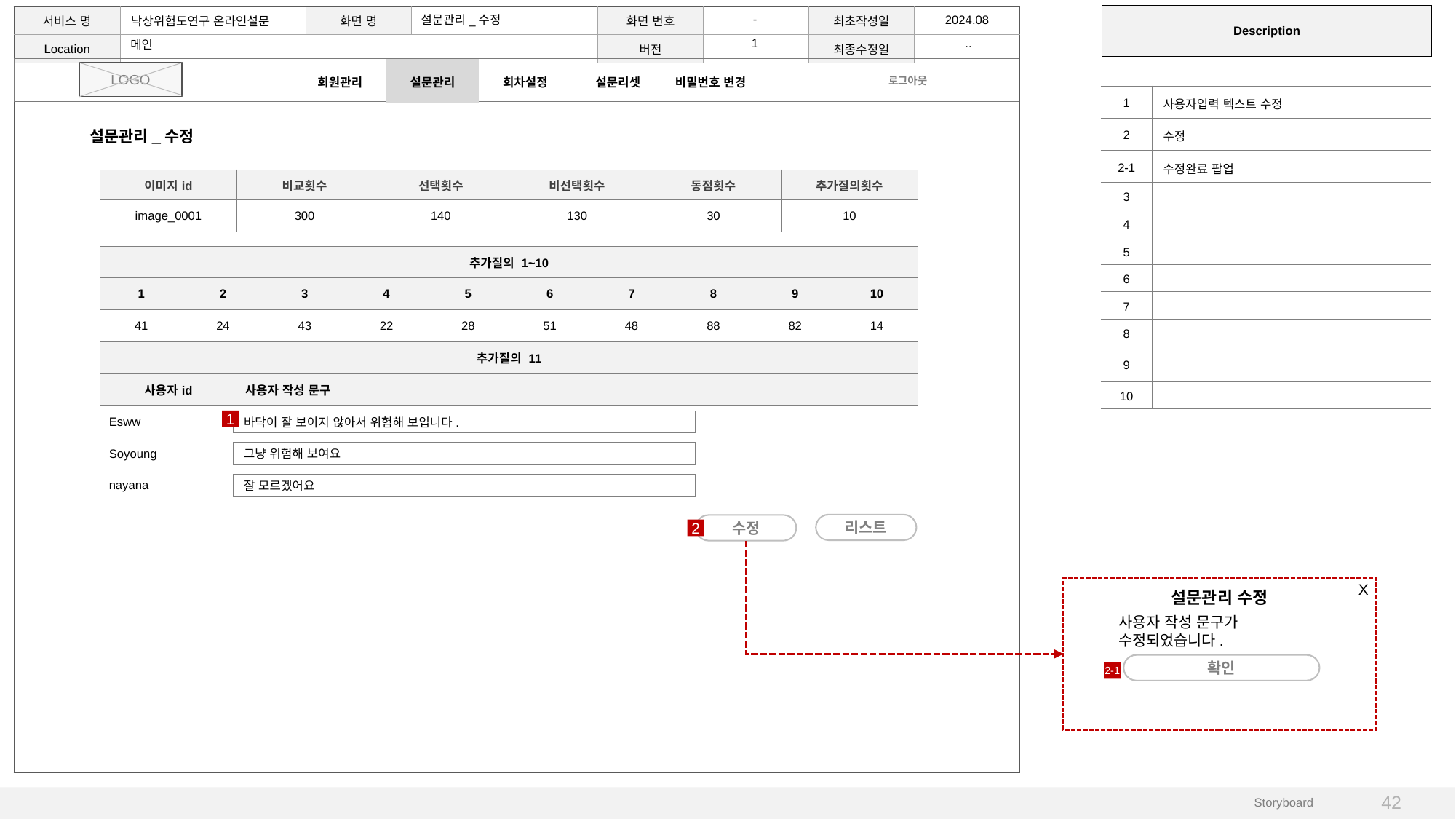

-
설문관리_수정
1
..
메인

| 회원관리 | 설문관리 | 회차설정 | 설문리셋 | 비밀번호 변경 |
| --- | --- | --- | --- | --- |
|  |  |
| --- | --- |
| 1 | 사용자입력 텍스트 수정 |
| 2 | 수정 |
| 2-1 | 수정완료 팝업 |
| 3 |  |
| 4 |  |
| 5 |  |
| 6 |  |
| 7 |  |
| 8 |  |
| 9 |  |
| 10 |  |
LOGO
로그아웃
설문관리_수정
| 이미지id | 비교횟수 | 선택횟수 | 비선택횟수 | 동점횟수 | 추가질의횟수 |
| --- | --- | --- | --- | --- | --- |
| image\_0001 | 300 | 140 | 130 | 30 | 10 |
| 추가질의 1~10 |  |  |  |  |  |  |  |  |  |  |
| --- | --- | --- | --- | --- | --- | --- | --- | --- | --- | --- |
| 1 | 2 |  | 3 | 4 | 5 | 6 | 7 | 8 | 9 | 10 |
| 41 | 24 |  | 43 | 22 | 28 | 51 | 48 | 88 | 82 | 14 |
| 추가질의 11 |  |  |  |  |  |  |  |  |  |  |
| 사용자id |  | 사용자 작성 문구 |  |  |  |  |  |  |  |  |
| Esww |  |  |  |  |  |  |  |  |  |  |
| Soyoung |  |  |  |  |  |  |  |  |  |  |
| nayana |  |  |  |  |  |  |  |  |  |  |
1
바닥이 잘 보이지 않아서 위험해 보입니다.
그냥 위험해 보여요
잘 모르겠어요
리스트
수정
2

X
설문관리 수정
사용자 작성 문구가 수정되었습니다.
확인
2-1
42